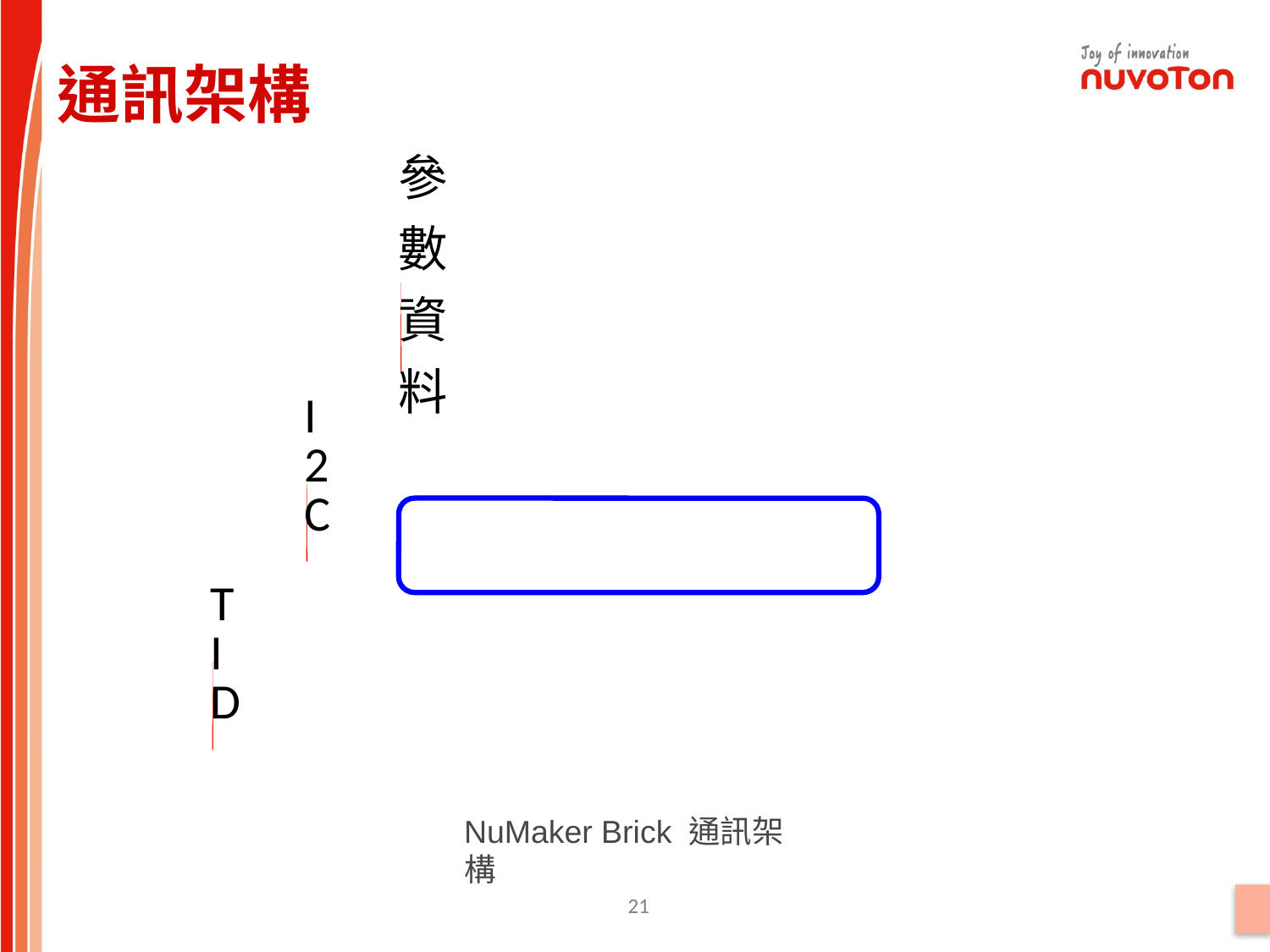

通訊架構
參數資料
I2C
TID

NuMaker Brick 通訊架構
21